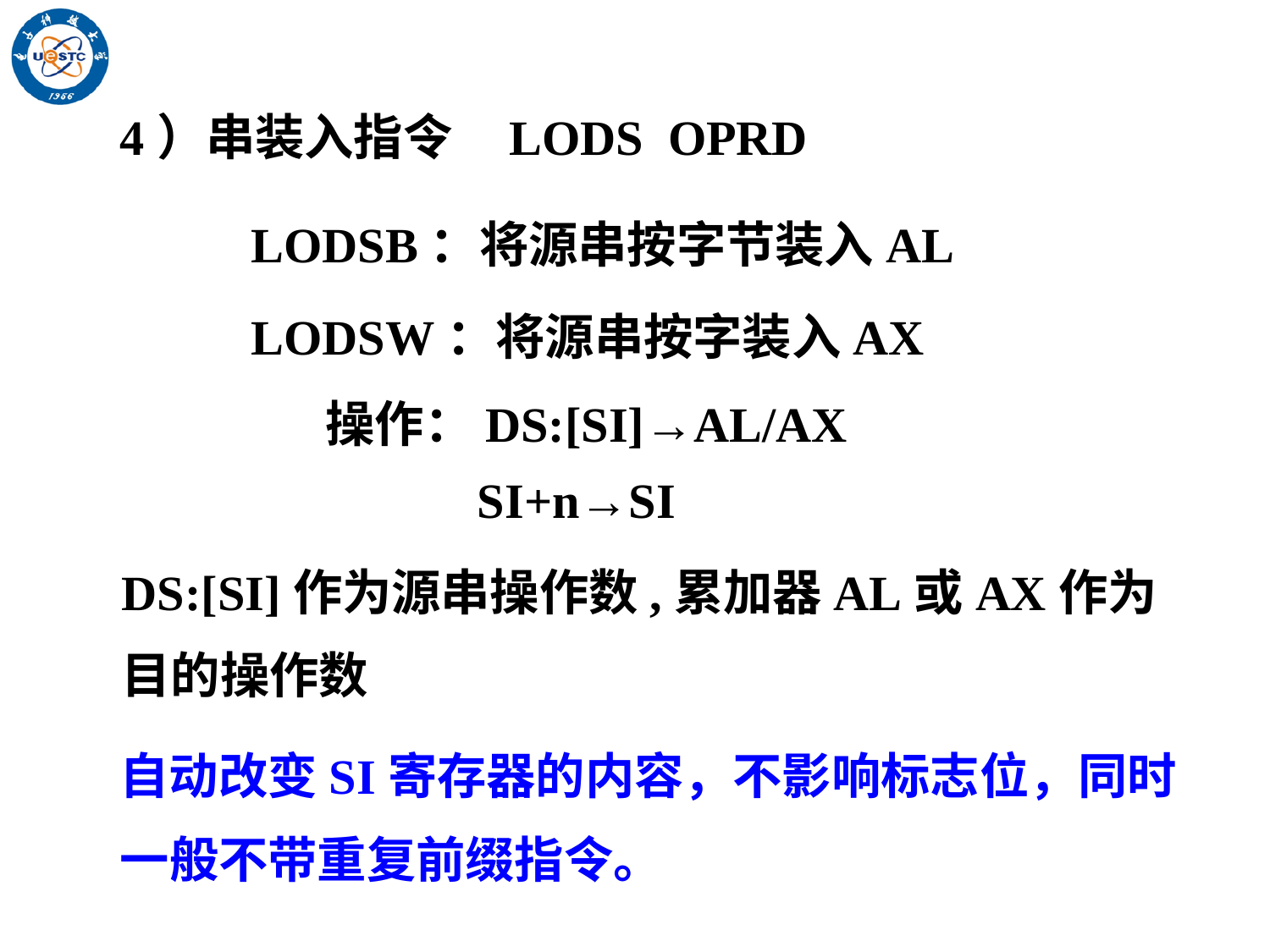

4）串装入指令    LODS  OPRD
LODSB：将源串按字节装入AL
LODSW：将源串按字装入AX
操作：DS:[SI]→AL/AX
SI+n→SI
DS:[SI]作为源串操作数,累加器AL或AX作为目的操作数
自动改变SI寄存器的内容，不影响标志位，同时一般不带重复前缀指令。